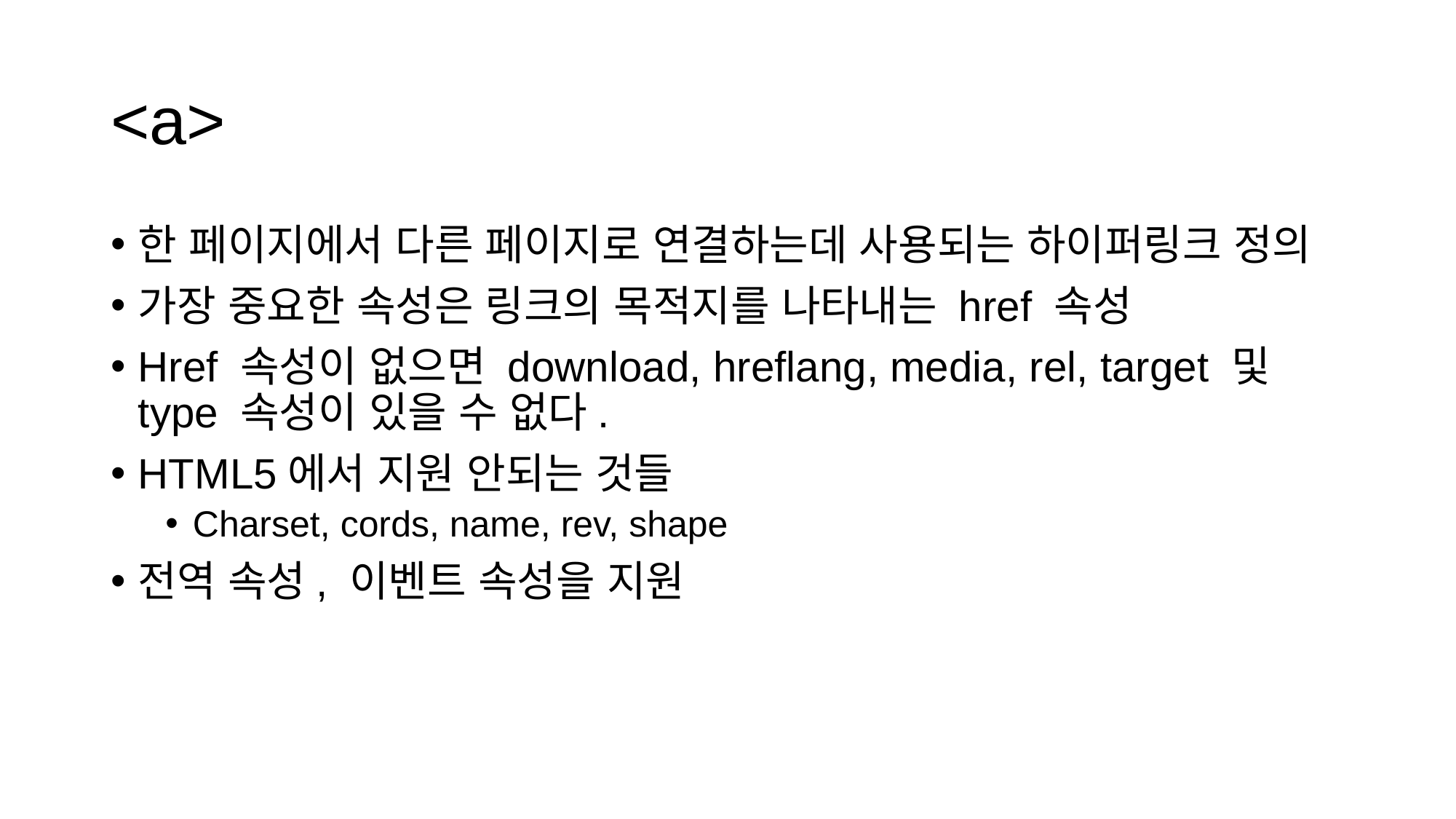

# <a>
한 페이지에서 다른 페이지로 연결하는데 사용되는 하이퍼링크 정의
가장 중요한 속성은 링크의 목적지를 나타내는 href 속성
Href 속성이 없으면 download, hreflang, media, rel, target 및 type 속성이 있을 수 없다.
HTML5에서 지원 안되는 것들
Charset, cords, name, rev, shape
전역 속성, 이벤트 속성을 지원